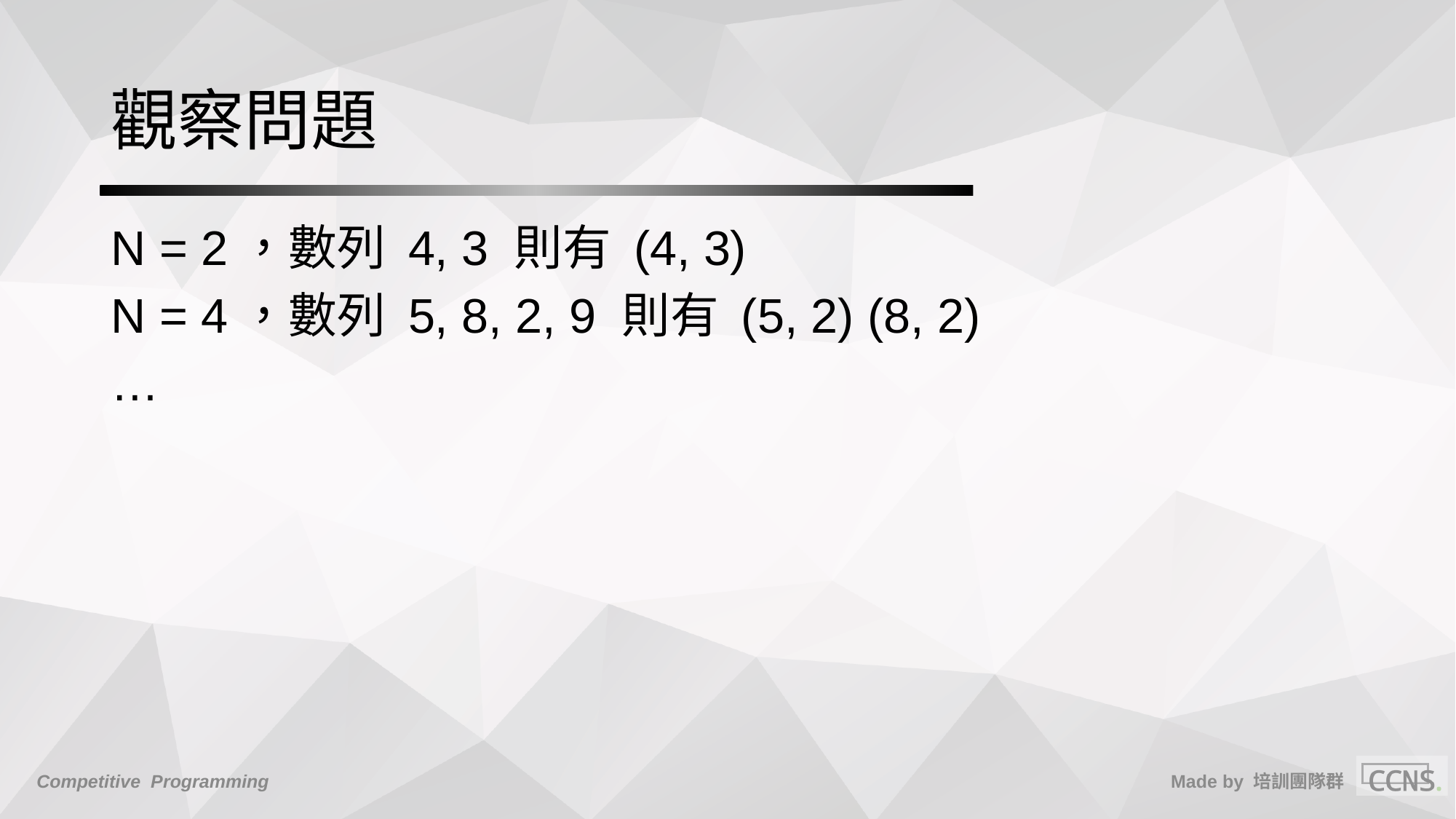

# 觀察問題
N = 2，數列 4, 3 則有 (4, 3)
N = 4，數列 5, 8, 2, 9 則有 (5, 2) (8, 2)
…